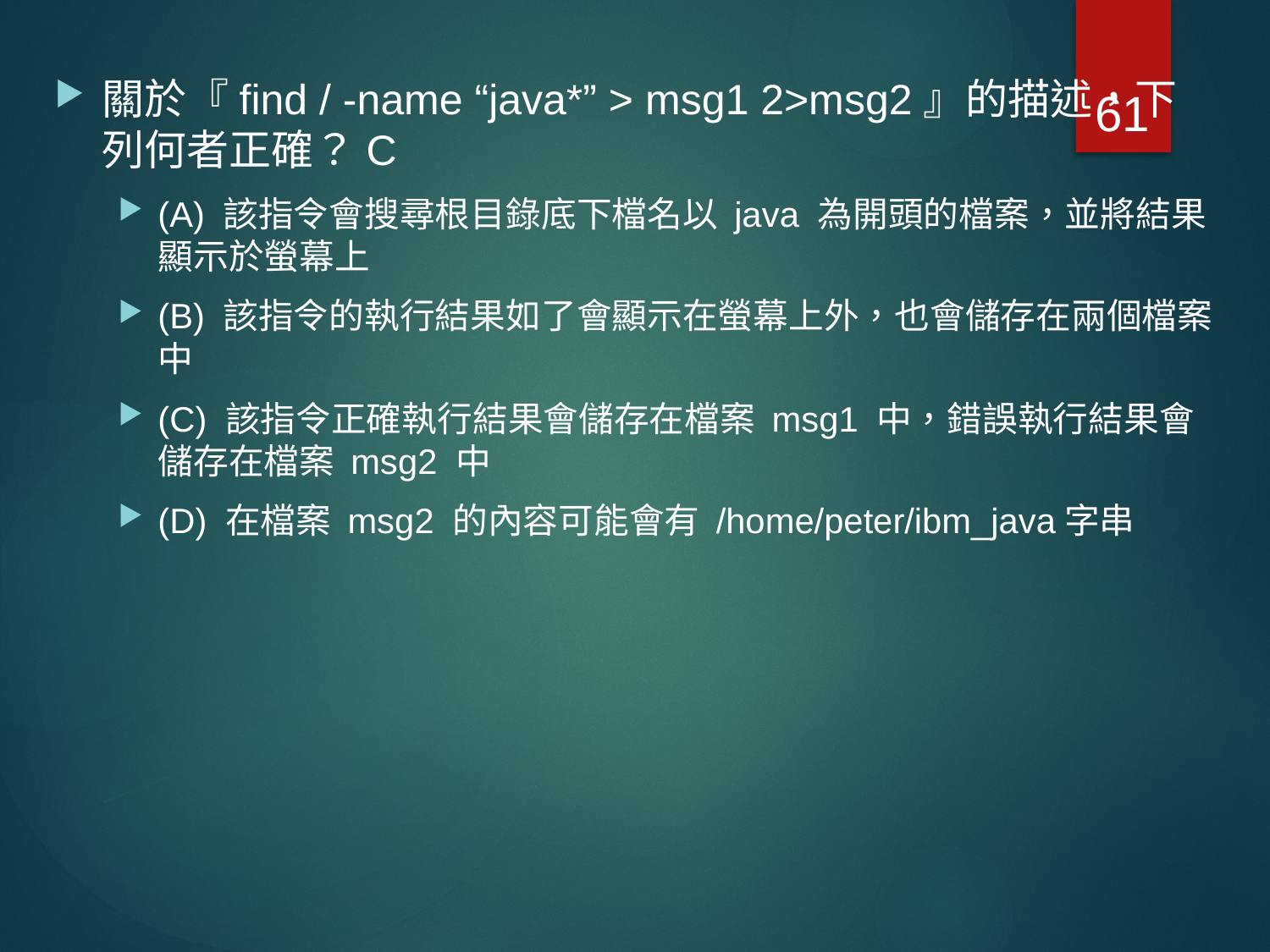

61
關於『find / -name “java*” > msg1 2>msg2』的描述，下列何者正確？C
(A) 該指令會搜尋根目錄底下檔名以 java 為開頭的檔案，並將結果顯示於螢幕上
(B) 該指令的執行結果如了會顯示在螢幕上外，也會儲存在兩個檔案中
(C) 該指令正確執行結果會儲存在檔案 msg1 中，錯誤執行結果會儲存在檔案 msg2 中
(D) 在檔案 msg2 的內容可能會有 /home/peter/ibm_java字串